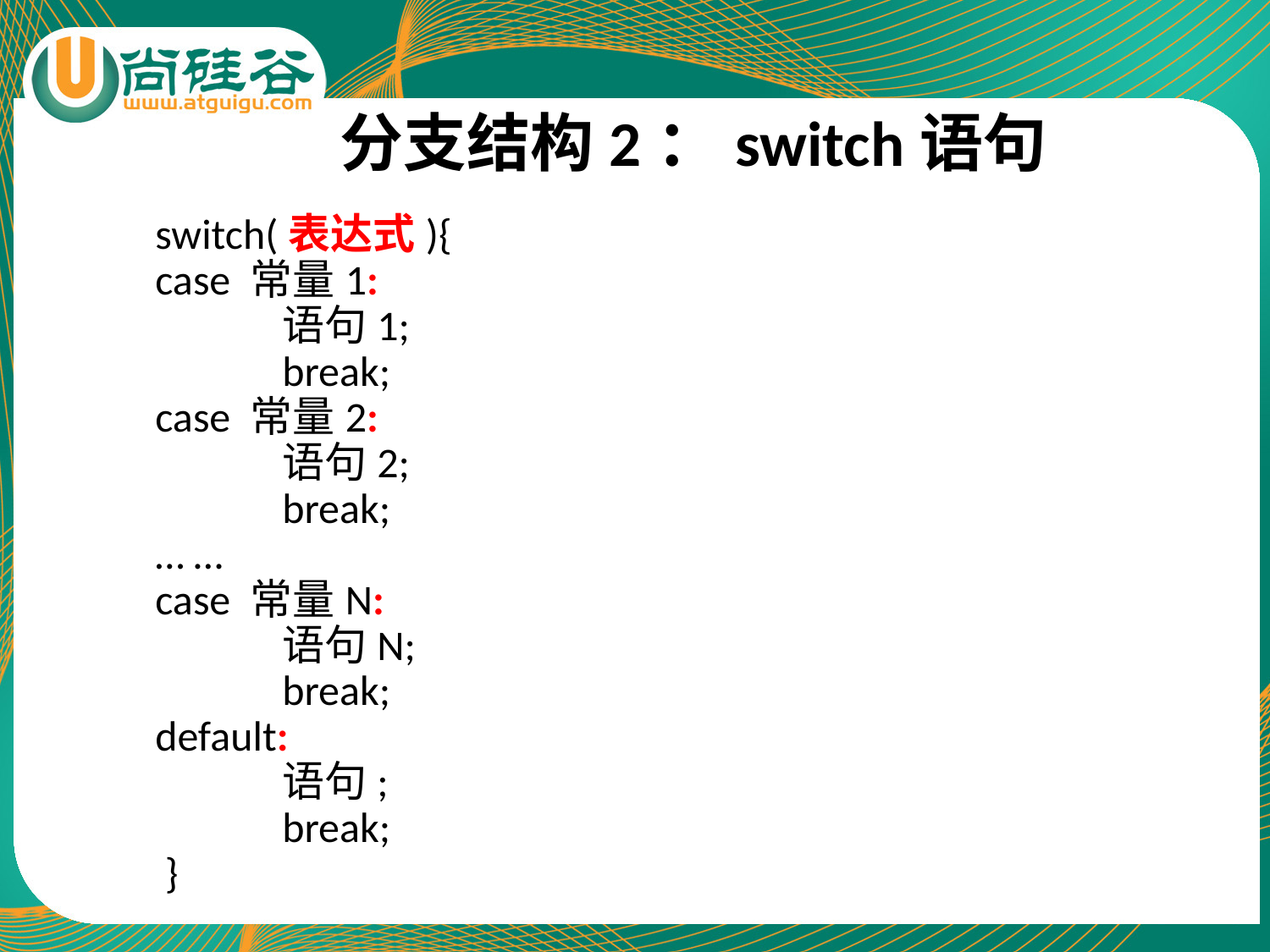

# 分支结构2：switch语句
	switch(表达式){
	case 常量1:
		语句1;
		break;
	case 常量2:
		语句2;
		break;
	… …
	case 常量N:
		语句N;
		break;
	default:
		语句;
		break;
	 }